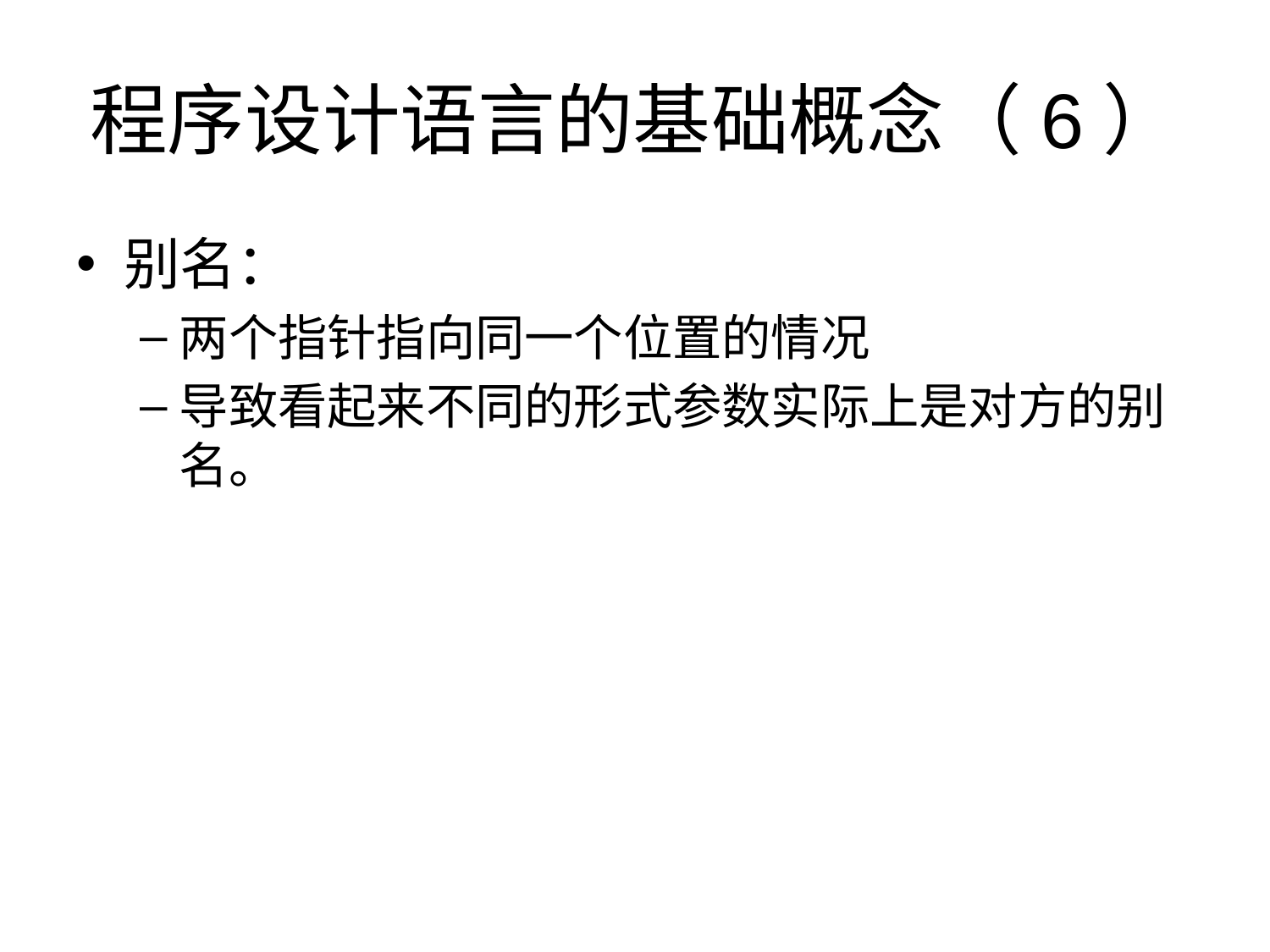

# 程序设计语言的基础概念（6）
别名：
两个指针指向同一个位置的情况
导致看起来不同的形式参数实际上是对方的别名。